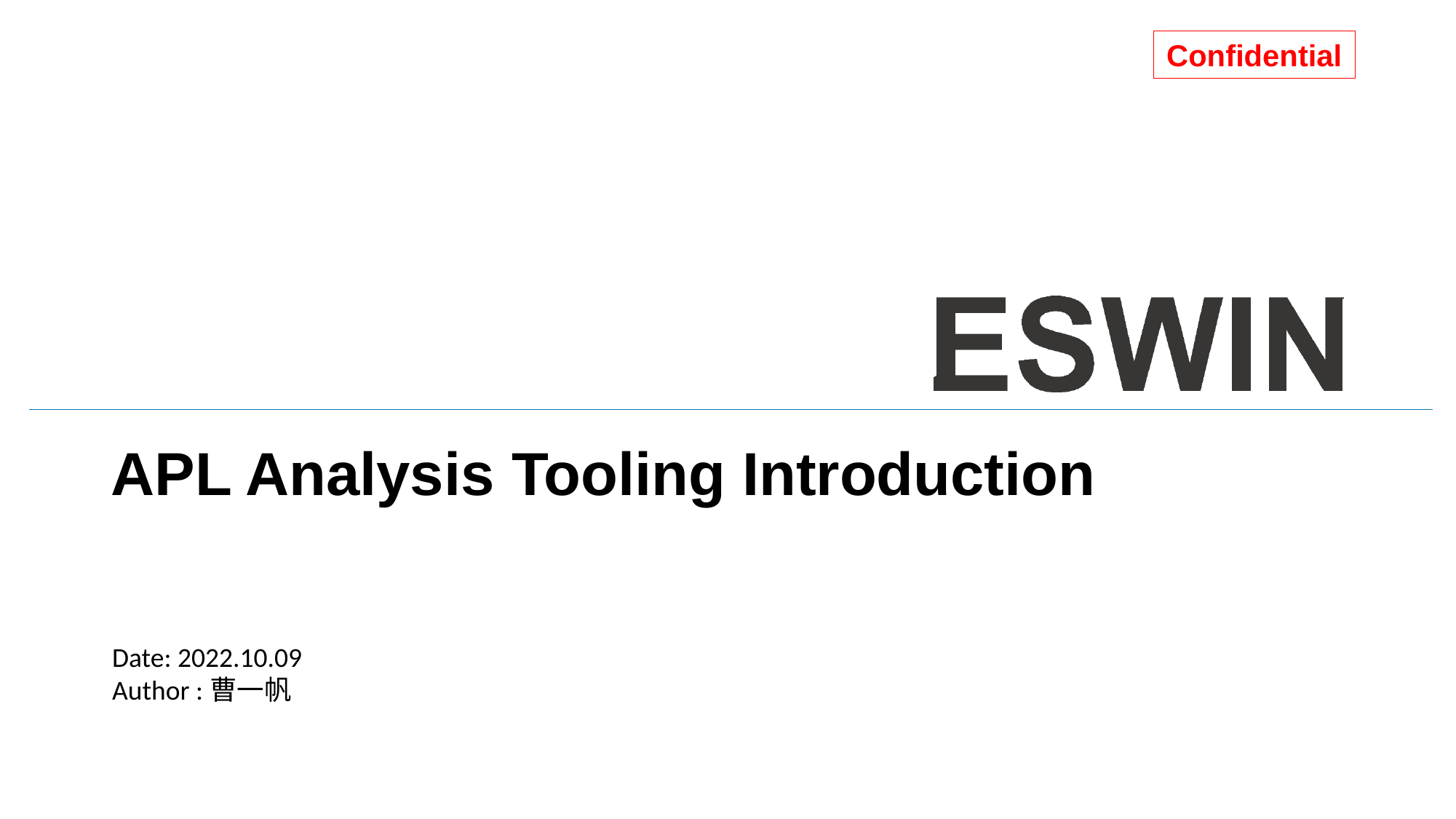

Confidential
# APL Analysis Tooling Introduction
Date: 2022.10.09
Author :曹一帆